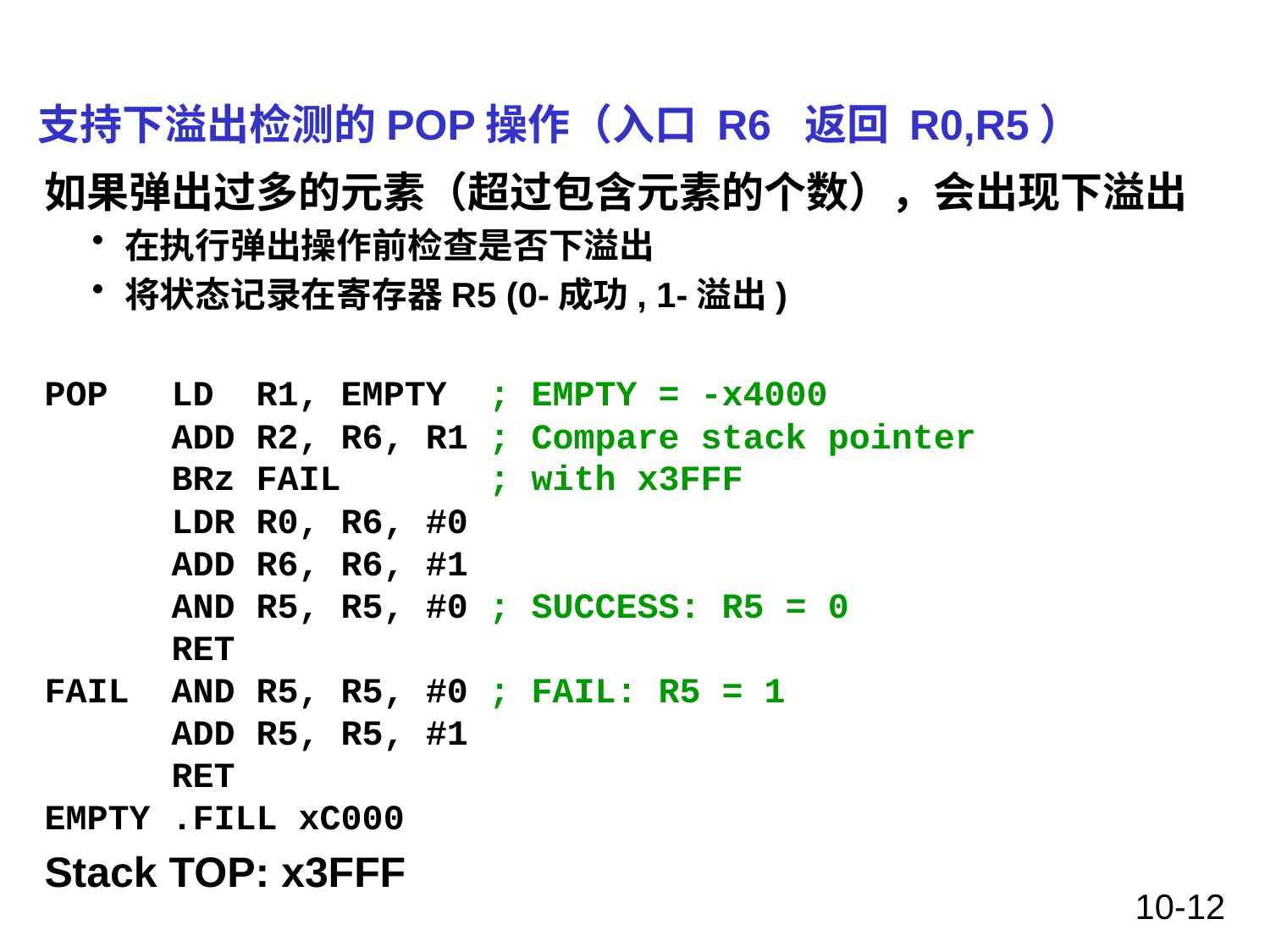

# 支持下溢出检测的POP操作（入口 R6  返回 R0,R5）
如果弹出过多的元素（超过包含元素的个数），会出现下溢出
在执行弹出操作前检查是否下溢出
将状态记录在寄存器R5 (0-成功, 1-溢出)

POP   LD  R1, EMPTY  ; EMPTY = -x4000
      ADD R2, R6, R1 ; Compare stack pointer
      BRz FAIL       ; with x3FFF
      LDR R0, R6, #0
      ADD R6, R6, #1
      AND R5, R5, #0 ; SUCCESS: R5 = 0
      RET
FAIL  AND R5, R5, #0 ; FAIL: R5 = 1
      ADD R5, R5, #1
      RET
EMPTY .FILL xC000
Stack TOP: x3FFF

10-12